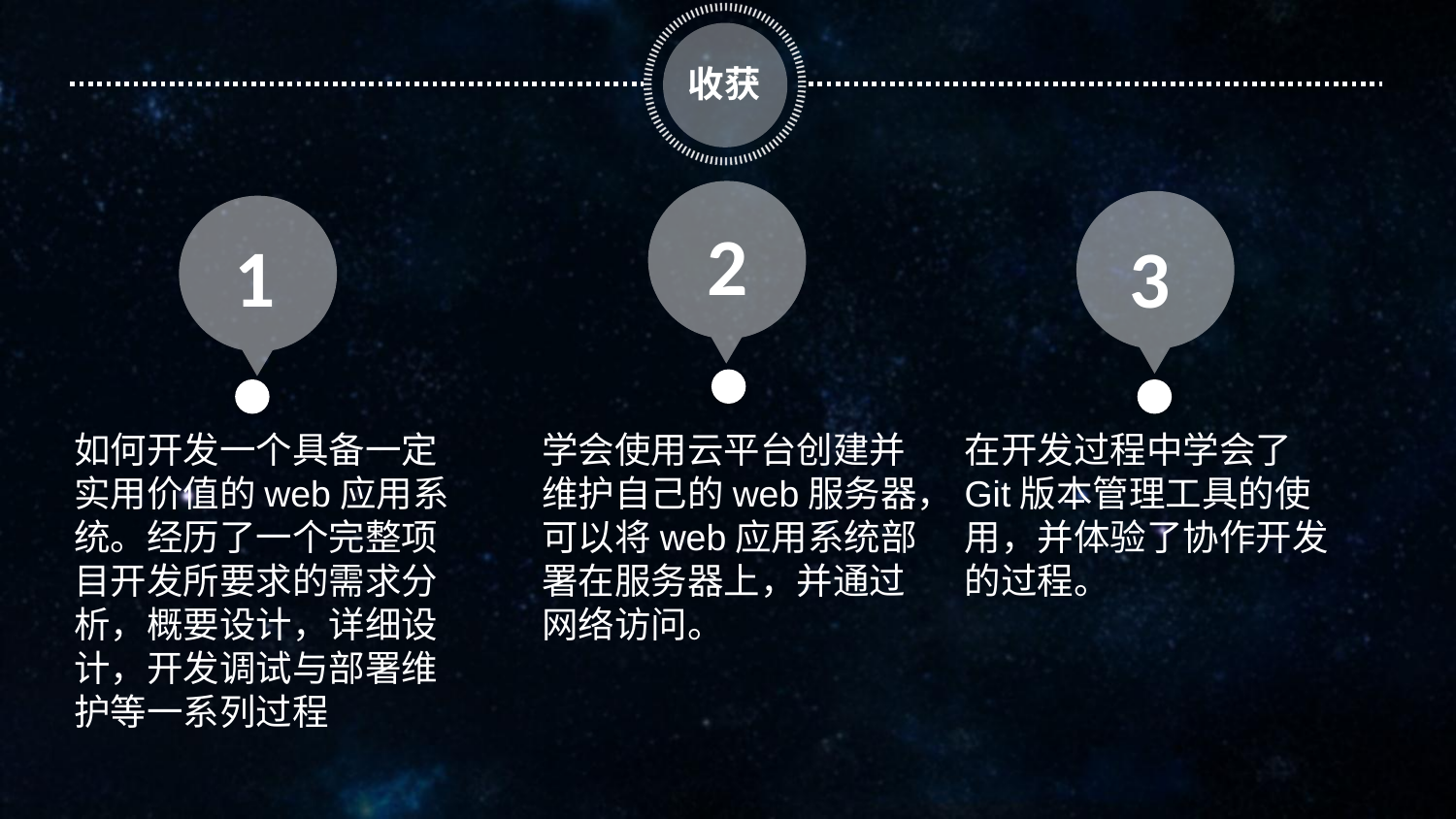

收获

2

3

1

学会使用云平台创建并维护自己的web服务器，可以将web应用系统部署在服务器上，并通过网络访问。
在开发过程中学会了Git版本管理工具的使用，并体验了协作开发的过程。
如何开发一个具备一定实用价值的web应用系统。经历了一个完整项目开发所要求的需求分析，概要设计，详细设计，开发调试与部署维护等一系列过程